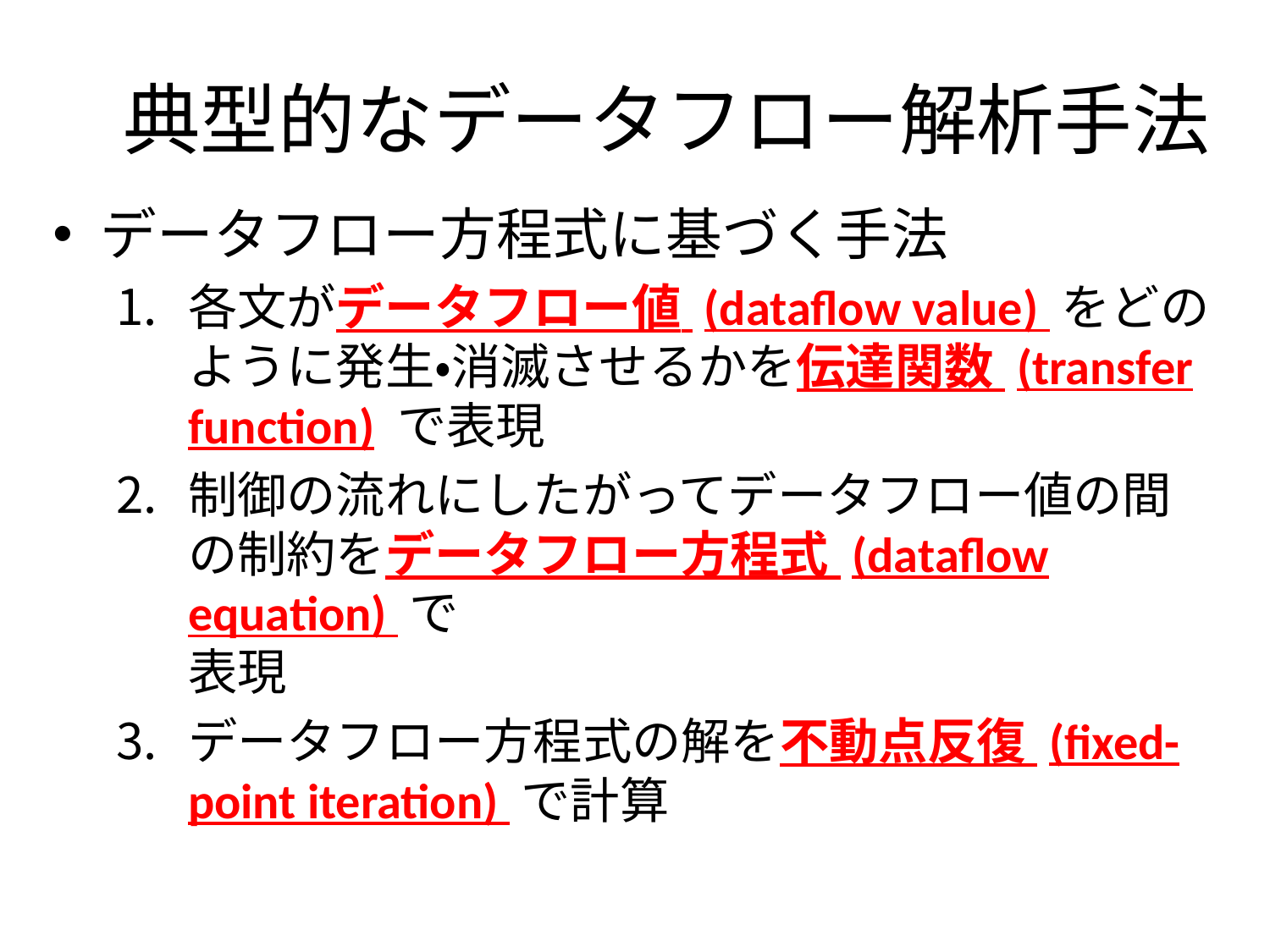

# 典型的なデータフロー解析手法
データフロー方程式に基づく手法
各文がデータフロー値 (dataflow value) をどのように発生・消滅させるかを伝達関数 (transfer function) で表現
制御の流れにしたがってデータフロー値の間の制約をデータフロー方程式 (dataflow equation) で
表現
データフロー方程式の解を不動点反復 (fixed-point iteration) で計算